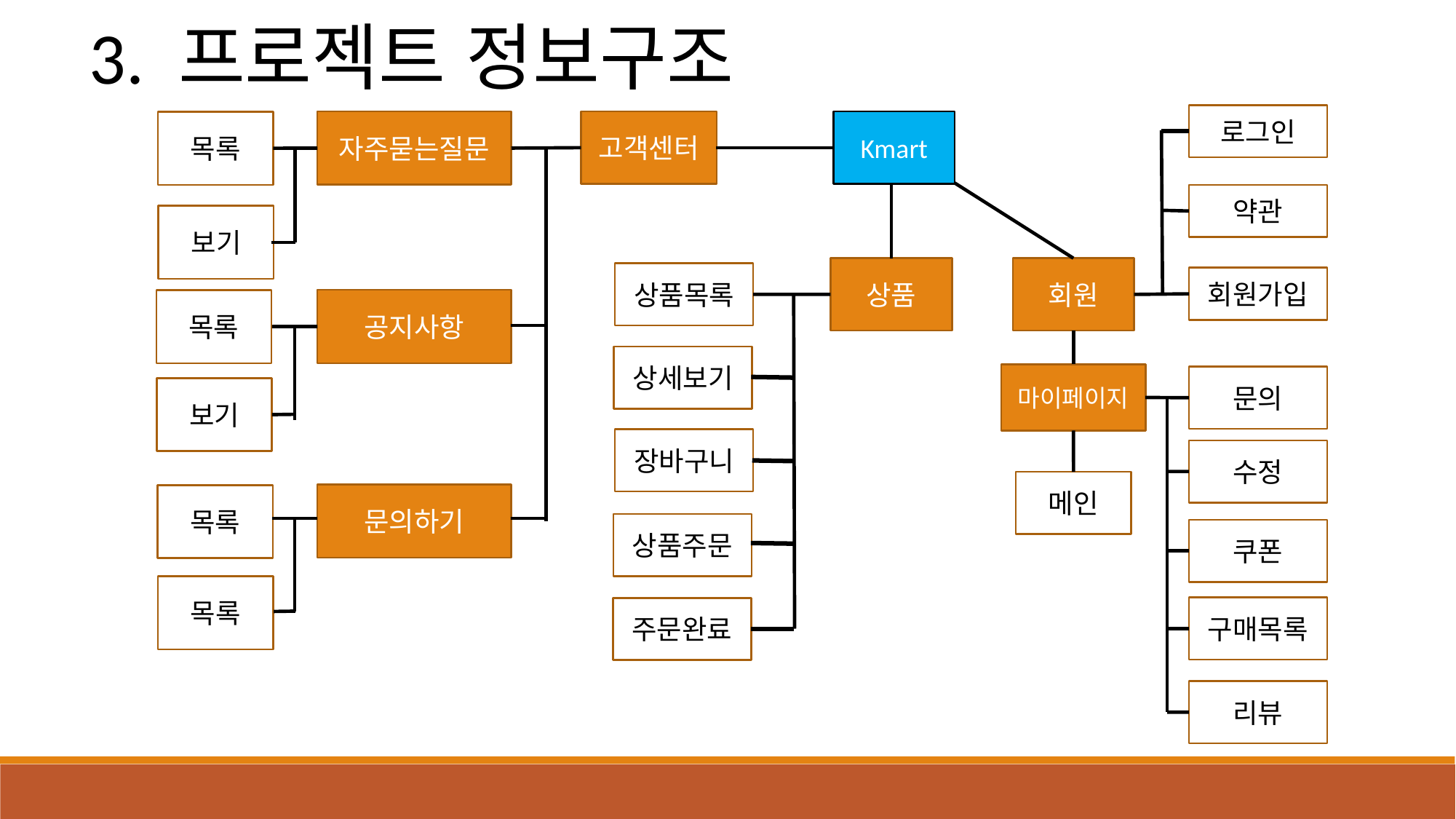

3. 프로젝트 정보구조
로그인
자주묻는질문
고객센터
Kmart
목록
약관
보기
상품
회원
상품목록
회원가입
공지사항
목록
상세보기
마이페이지
문의
보기
장바구니
수정
메인
문의하기
목록
상품주문
쿠폰
목록
구매목록
주문완료
리뷰